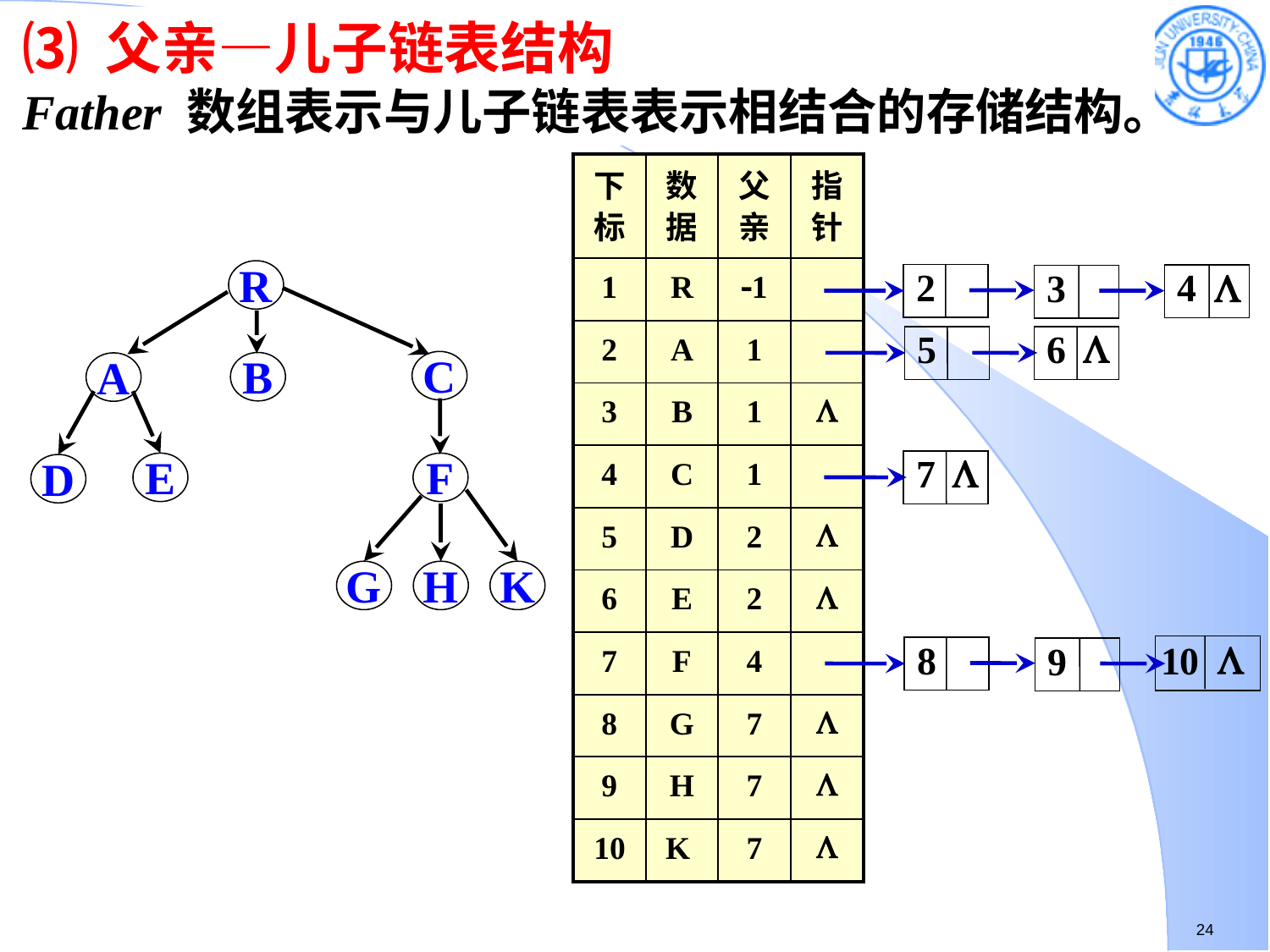

⑶ 父亲—儿子链表结构
Father 数组表示与儿子链表表示相结合的存储结构。
| 下 标 | 数据 | 父亲 | 指针 |
| --- | --- | --- | --- |
| 1 | R | −1 |  |
| 2 | A | 1 |  |
| 3 | B | 1 | Λ |
| 4 | C | 1 |  |
| 5 | D | 2 | Λ |
| 6 | E | 2 | Λ |
| 7 | F | 4 |  |
| 8 | G | 7 | Λ |
| 9 | H | 7 | Λ |
| 10 | K | 7 | Λ |
R

C
B
A

E
F
D
G
H
K

2

4

3

Λ

5

6
Λ

7
Λ

10

8

9

Λ